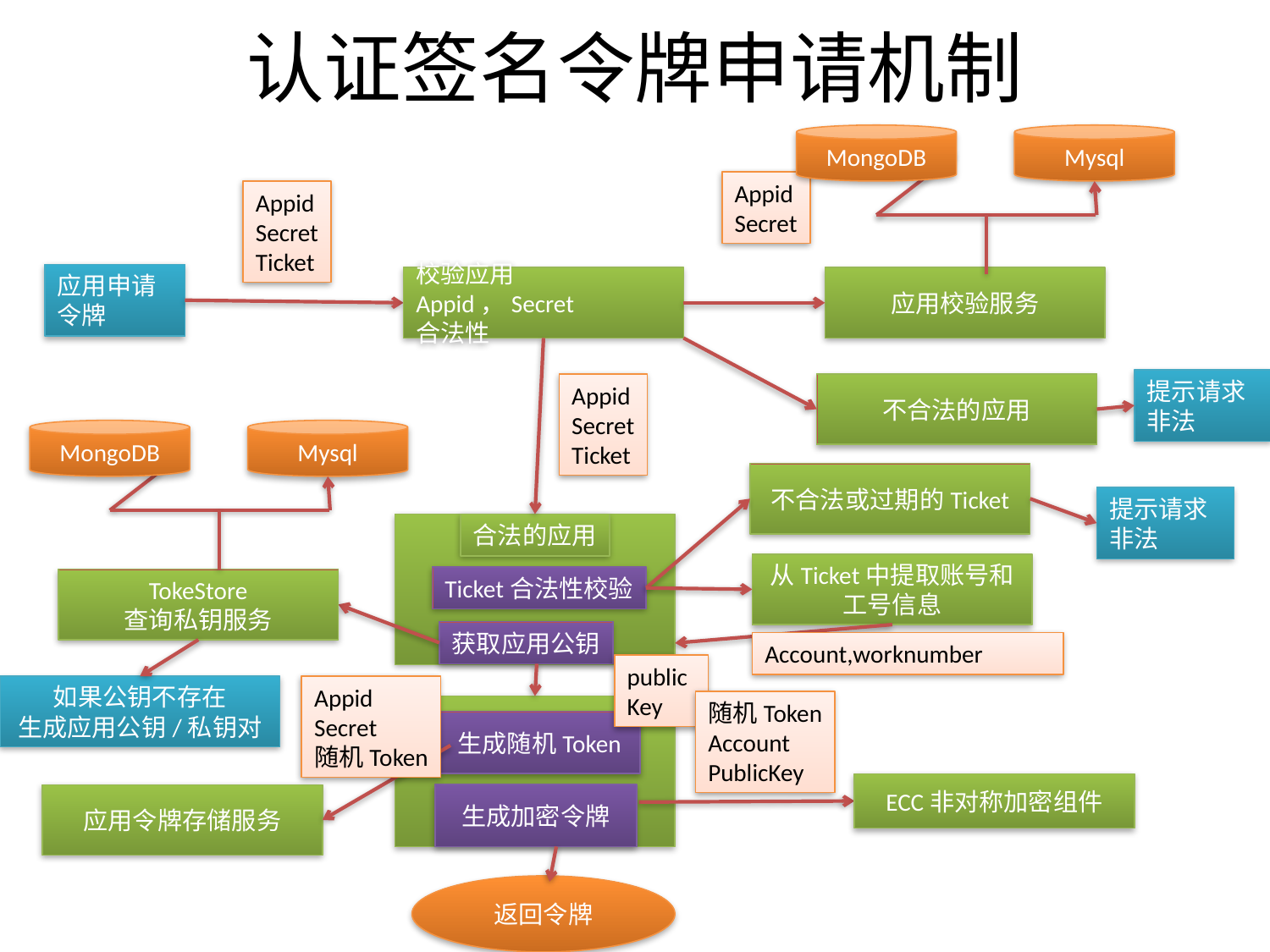

# 认证签名令牌申请机制
MongoDB
Mysql
Appid
Secret
Appid
Secret
Ticket
应用申请令牌
校验应用Appid，Secret
合法性
应用校验服务
提示请求非法
Appid
Secret
Ticket
不合法的应用
MongoDB
Mysql
不合法或过期的Ticket
提示请求非法

合法的应用
从Ticket中提取账号和工号信息
Ticket合法性校验
TokeStore
查询私钥服务
获取应用公钥
Account,worknumber
publicKey
如果公钥不存在
生成应用公钥/私钥对
Appid
Secret
随机Token
随机Token
Account
PublicKey

生成随机Token
ECC非对称加密组件
生成加密令牌
应用令牌存储服务
返回令牌